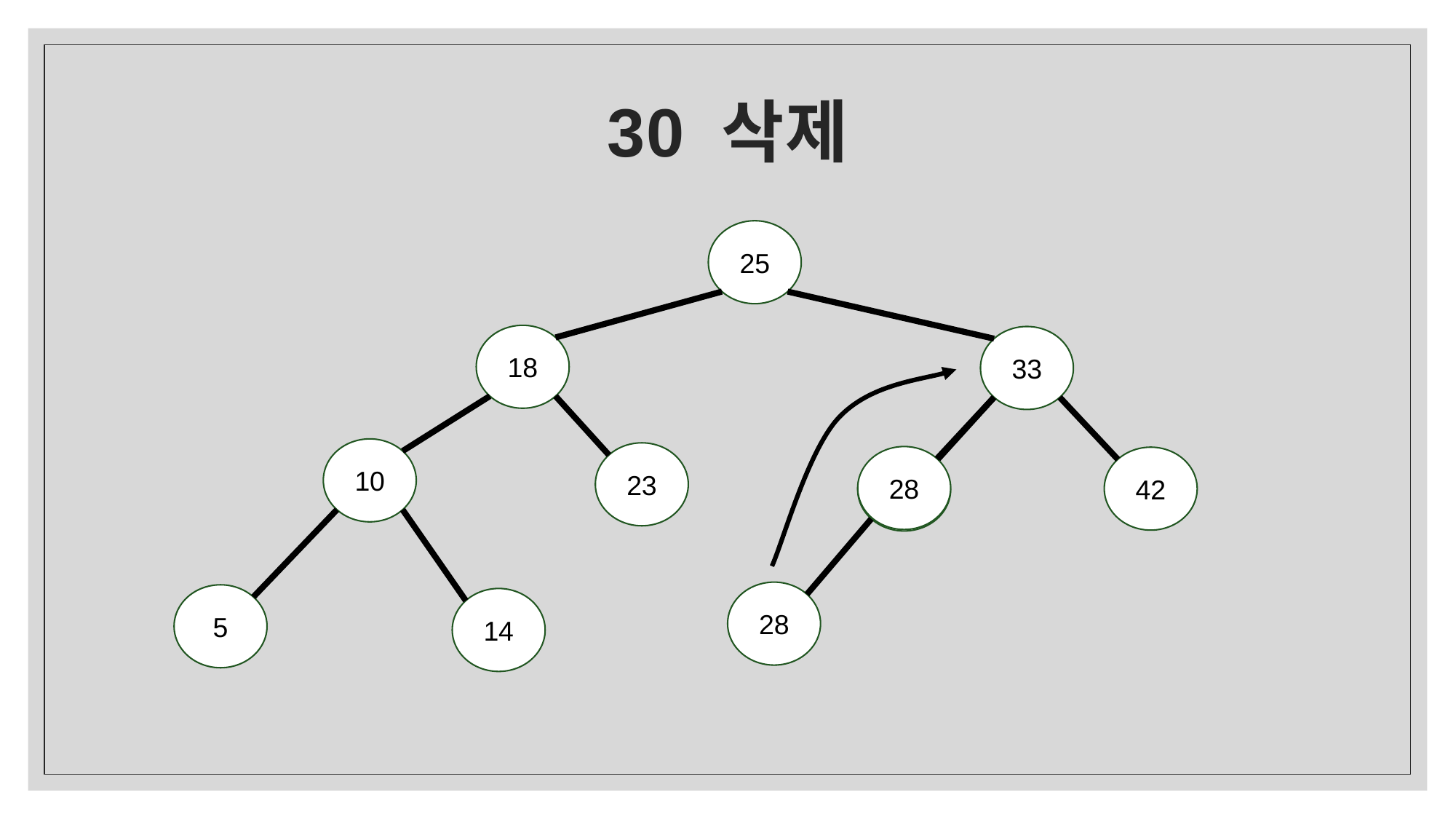

# 30 삭제
25
18
33

10
23
28
42
30
28
5
14